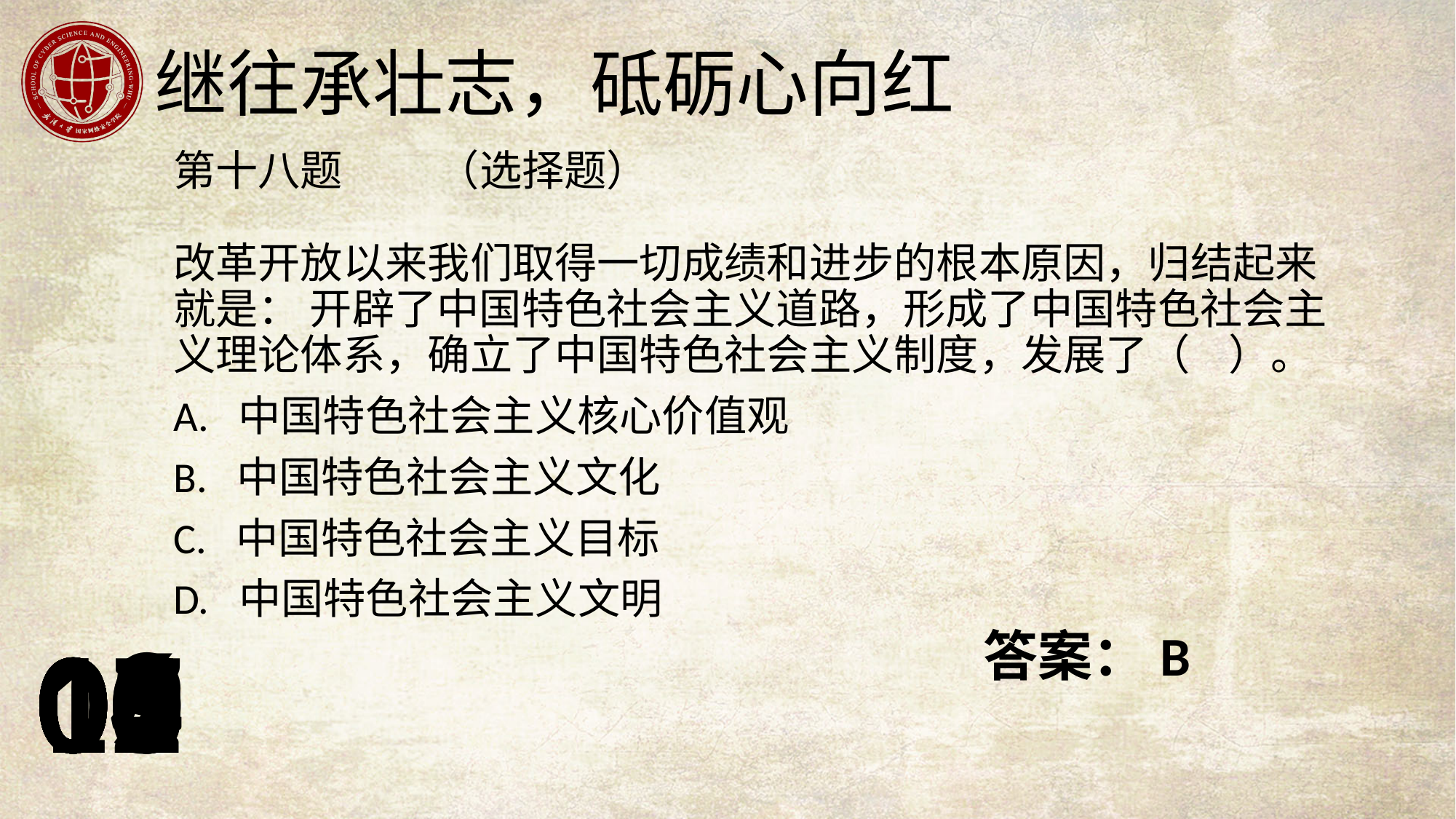

第十八题          （选择题）
改革开放以来我们取得一切成绩和进步的根本原因，归结起来就是： 开辟了中国特色社会主义道路，形成了中国特色社会主义理论体系，确立了中国特色社会主义制度，发展了（    ）。
A.  中国特色社会主义核心价值观
B.  中国特色社会主义文化
C.  中国特色社会主义目标
D.  中国特色社会主义文明
答案：B